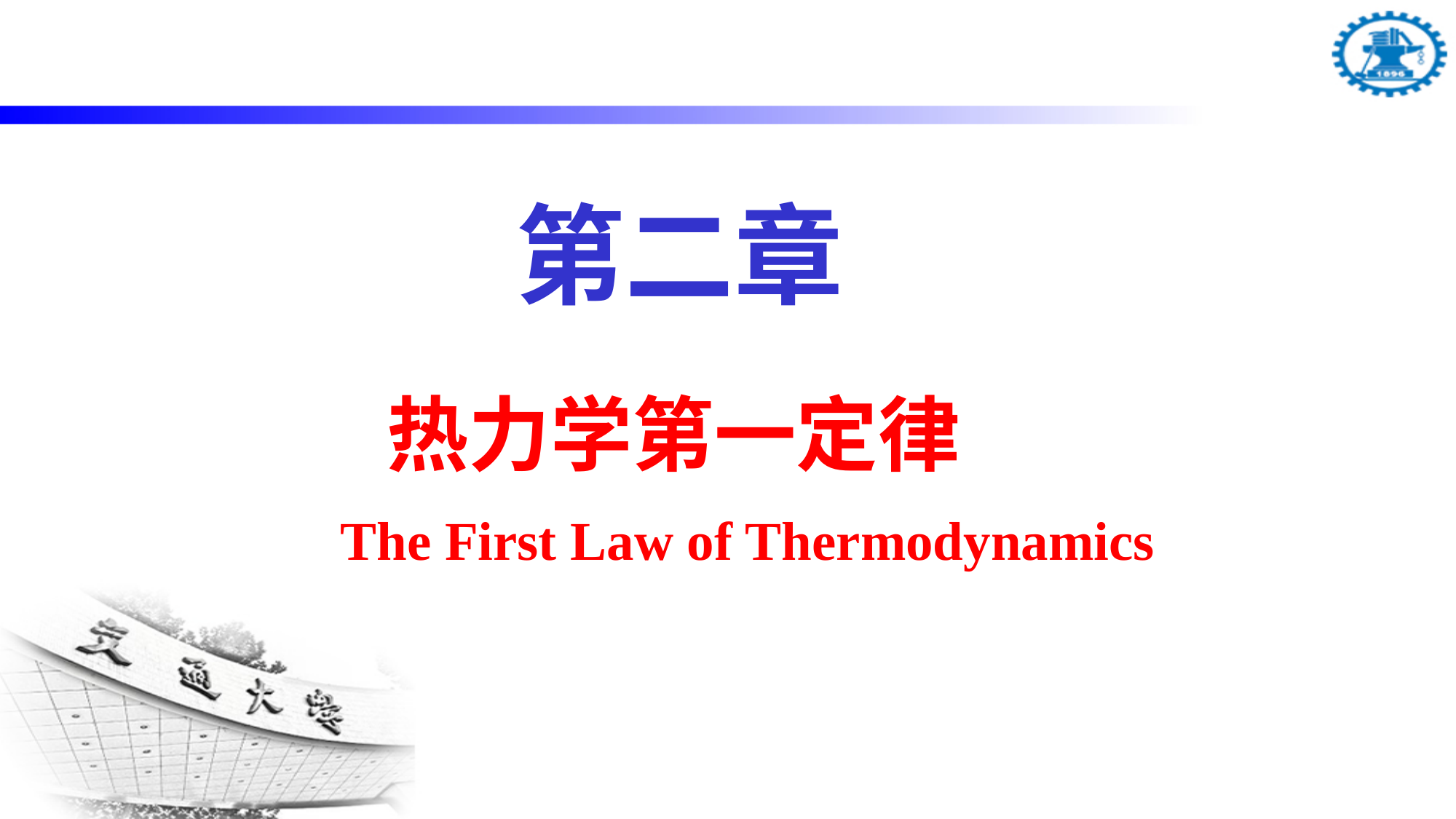

# 第二章
热力学第一定律
The First Law of Thermodynamics